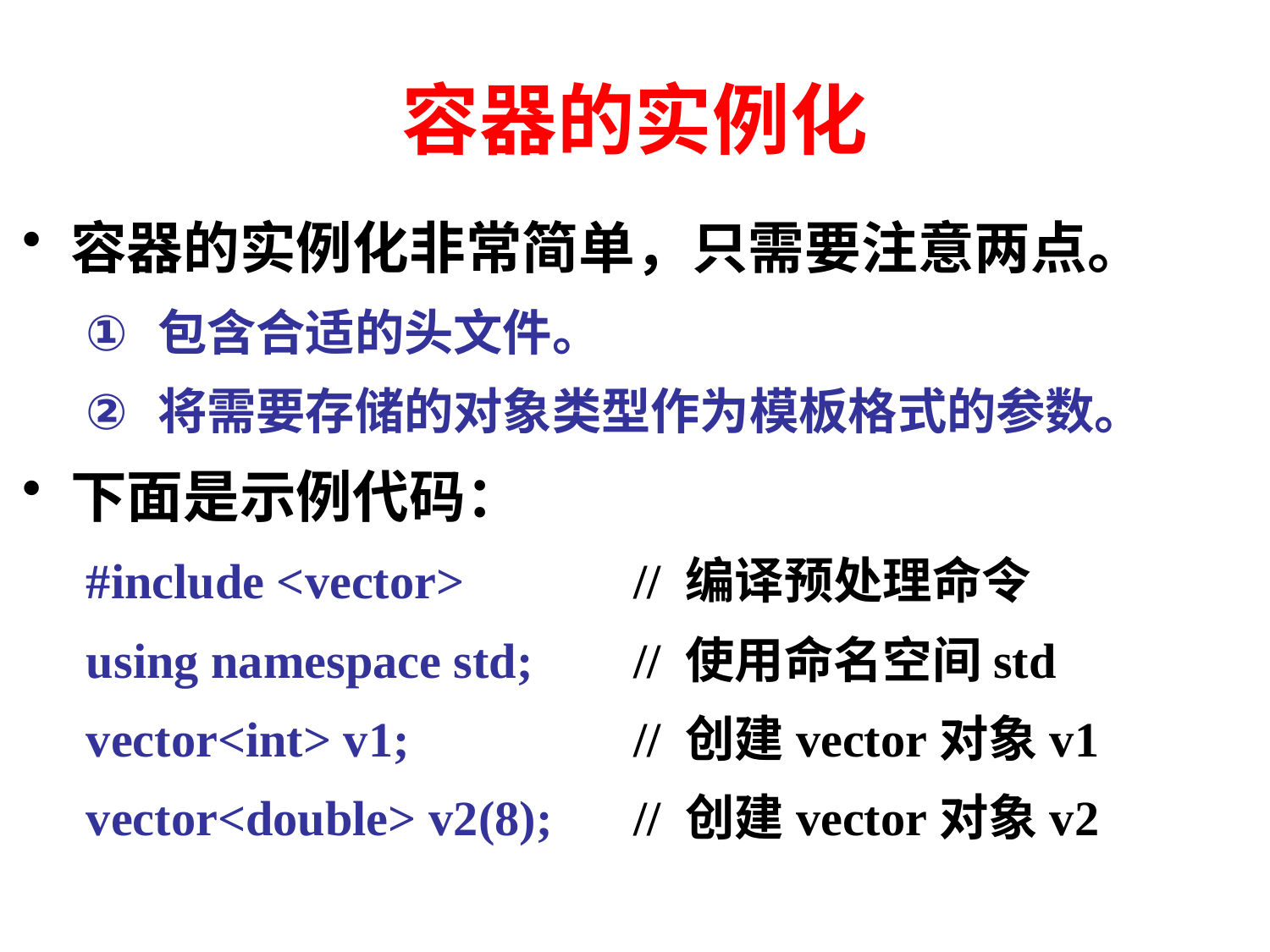

# 容器的实例化
容器的实例化非常简单，只需要注意两点。
包含合适的头文件。
将需要存储的对象类型作为模板格式的参数。
下面是示例代码：
#include <vector>		// 编译预处理命令
using namespace std;	// 使用命名空间std
vector<int> v1;		// 创建vector对象v1
vector<double> v2(8);	// 创建vector对象v2